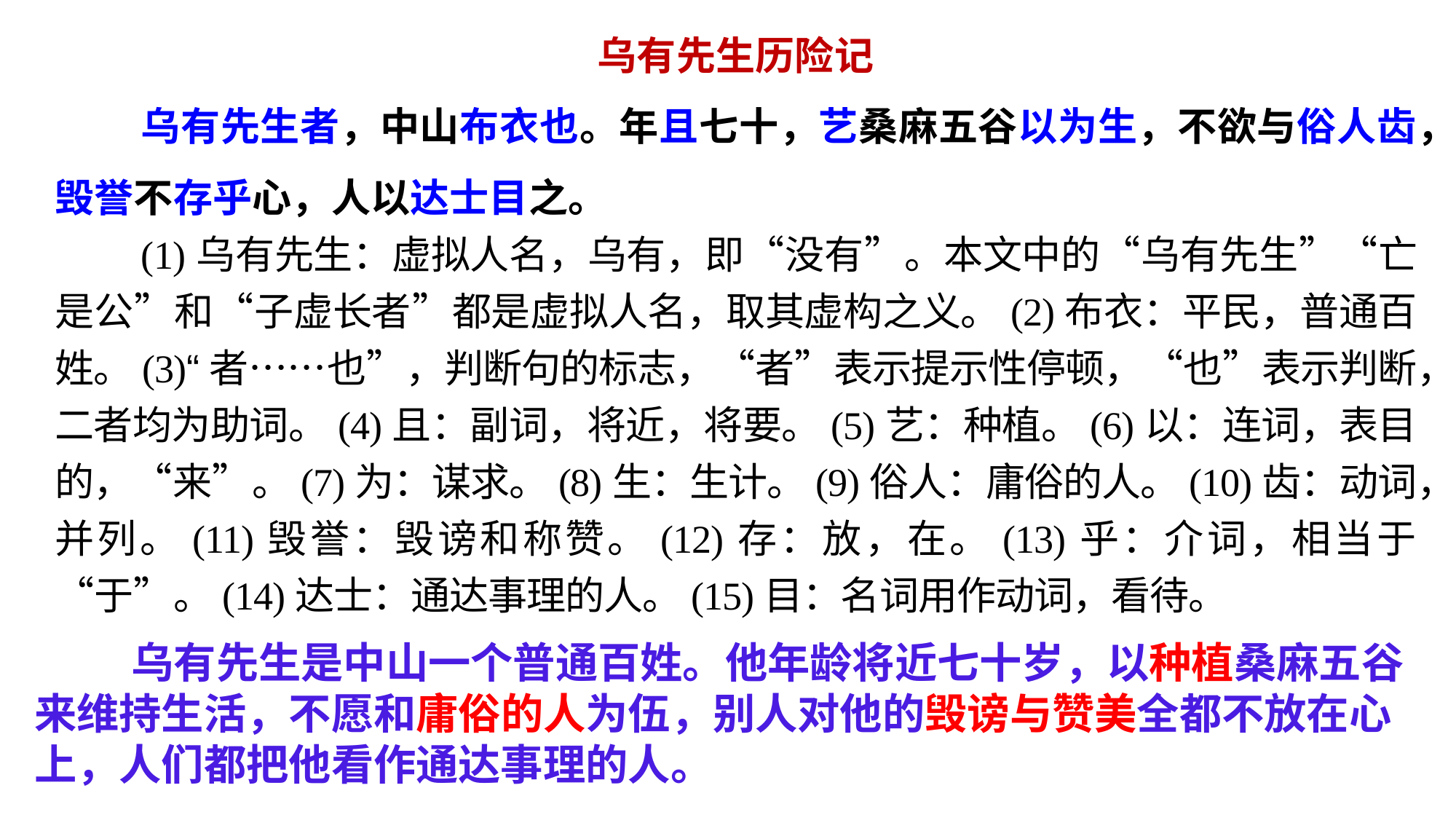

乌有先生历险记
乌有先生者，中山布衣也。年且七十，艺桑麻五谷以为生，不欲与俗人齿，毁誉不存乎心，人以达士目之。
(1)乌有先生：虚拟人名，乌有，即“没有”。本文中的“乌有先生”“亡是公”和“子虚长者”都是虚拟人名，取其虚构之义。(2)布衣：平民，普通百姓。(3)“者……也”，判断句的标志，“者”表示提示性停顿，“也”表示判断，二者均为助词。(4)且：副词，将近，将要。(5)艺：种植。(6)以：连词，表目的，“来”。(7)为：谋求。(8)生：生计。(9)俗人：庸俗的人。(10)齿：动词，并列。(11)毁誉：毁谤和称赞。(12)存：放，在。(13)乎：介词，相当于“于”。(14)达士：通达事理的人。(15)目：名词用作动词，看待。
         乌有先生是中山一个普通百姓。他年龄将近七十岁，以种植桑麻五谷来维持生活，不愿和庸俗的人为伍，别人对他的毁谤与赞美全都不放在心上，人们都把他看作通达事理的人。